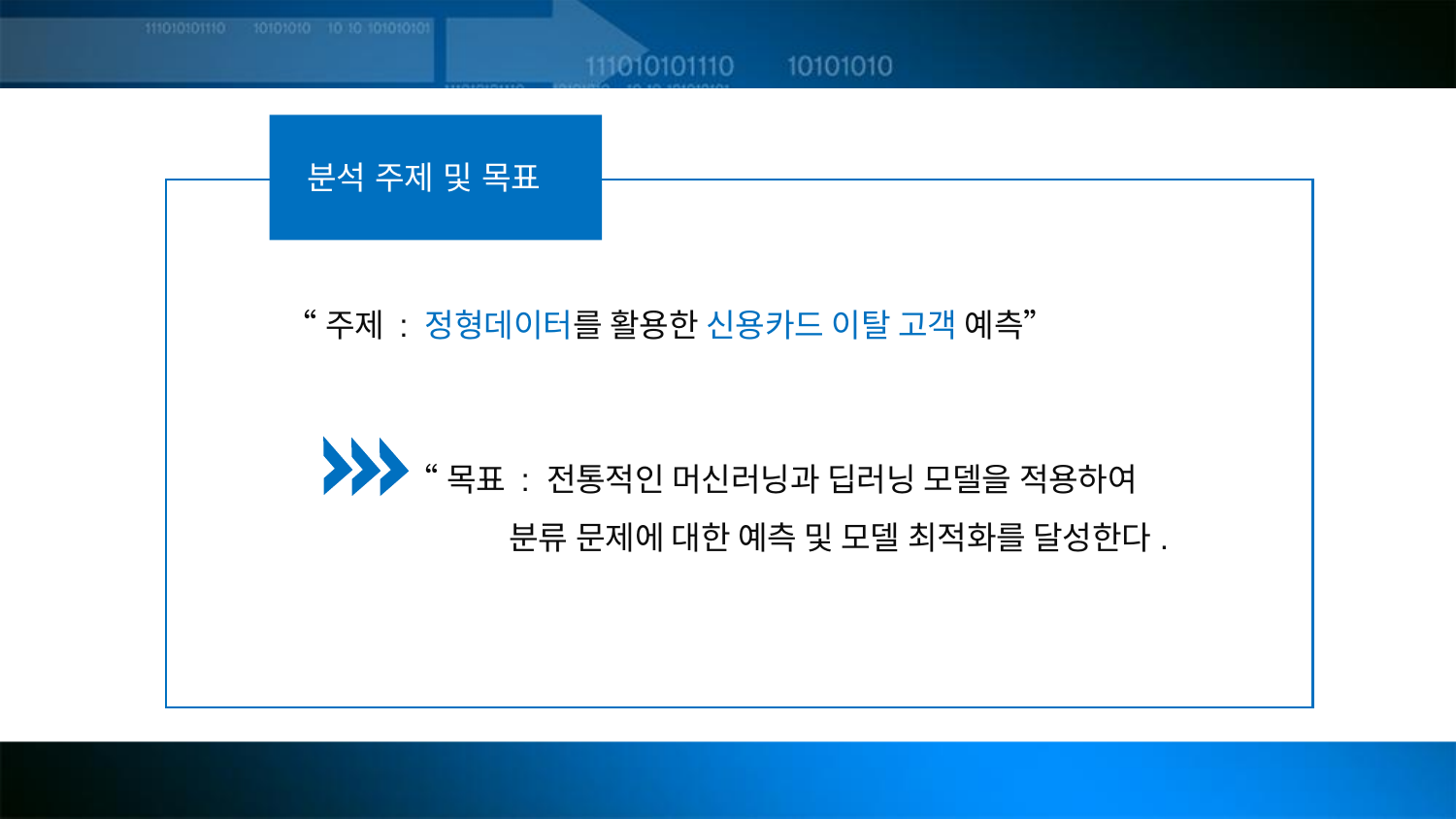

분석 주제 및 목표

“주제 : 정형데이터를 활용한 신용카드 이탈 고객 예측”
“목표 : 전통적인 머신러닝과 딥러닝 모델을 적용하여
             분류 문제에 대한 예측 및 모델 최적화를 달성한다.